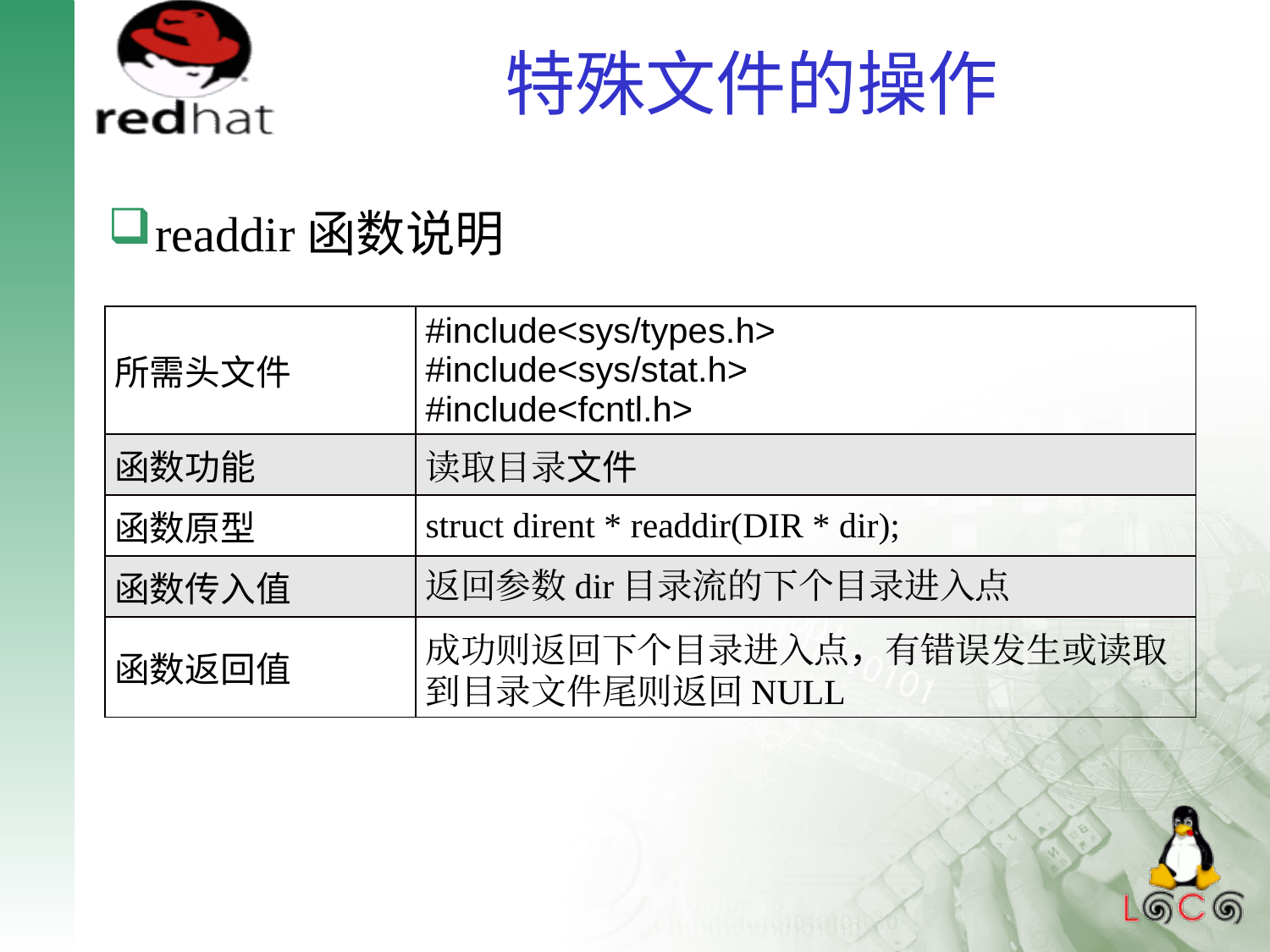

# 特殊文件的操作
readdir函数说明

| 所需头文件 | #include<sys/types.h> #include<sys/stat.h> #include<fcntl.h> |
| --- | --- |
| 函数功能 | 读取目录文件 |
| 函数原型 | struct dirent \* readdir(DIR \* dir); |
| 函数传入值 | 返回参数dir目录流的下个目录进入点 |
| 函数返回值 | 成功则返回下个目录进入点，有错误发生或读取到目录文件尾则返回NULL |